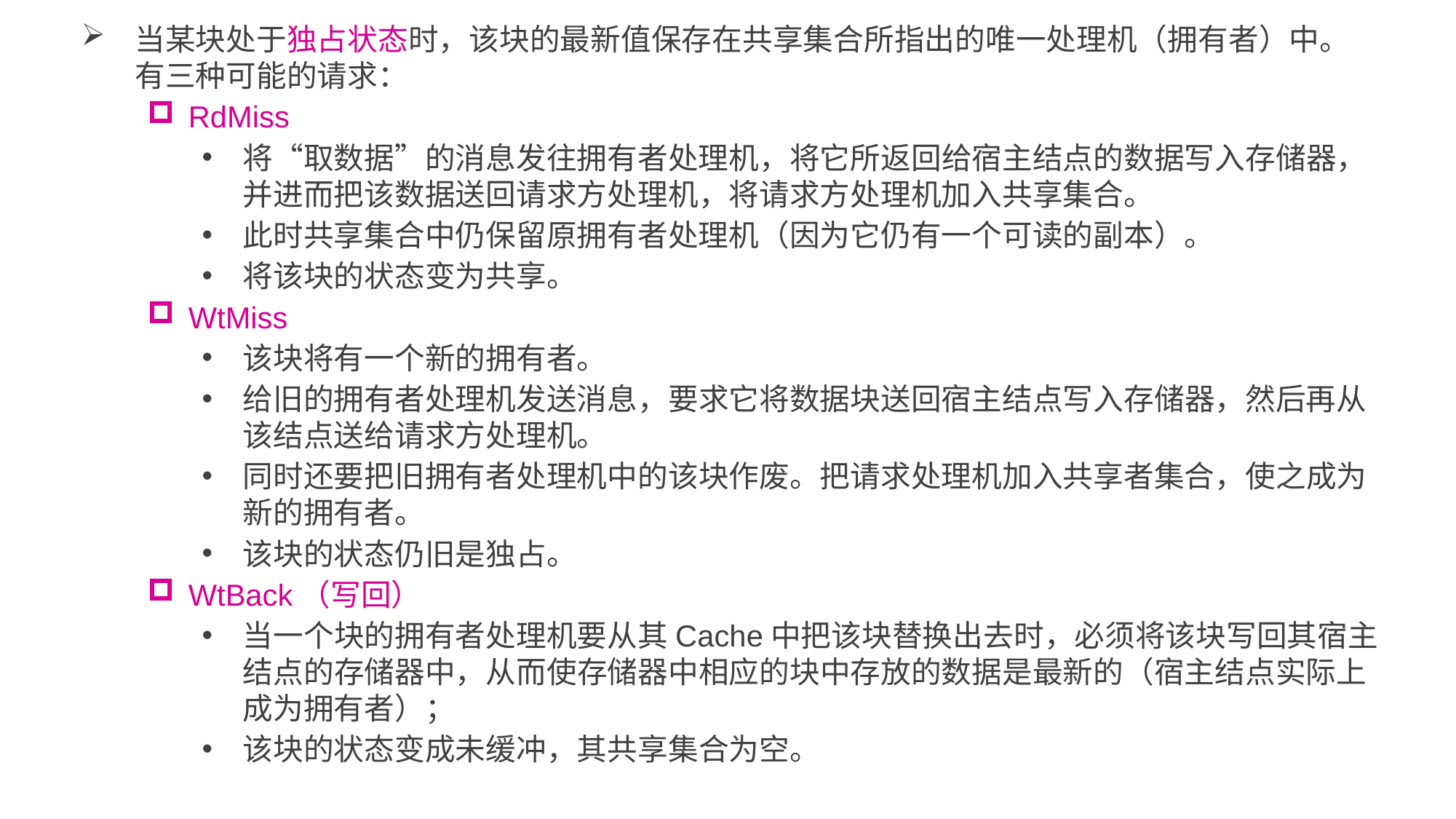

当某块处于独占状态时，该块的最新值保存在共享集合所指出的唯一处理机（拥有者）中。 有三种可能的请求：
RdMiss
将“取数据”的消息发往拥有者处理机，将它所返回给宿主结点的数据写入存储器，并进而把该数据送回请求方处理机，将请求方处理机加入共享集合。
此时共享集合中仍保留原拥有者处理机（因为它仍有一个可读的副本）。
将该块的状态变为共享。
WtMiss
该块将有一个新的拥有者。
给旧的拥有者处理机发送消息，要求它将数据块送回宿主结点写入存储器，然后再从该结点送给请求方处理机。
同时还要把旧拥有者处理机中的该块作废。把请求处理机加入共享者集合，使之成为新的拥有者。
该块的状态仍旧是独占。
WtBack（写回）
当一个块的拥有者处理机要从其Cache中把该块替换出去时，必须将该块写回其宿主结点的存储器中，从而使存储器中相应的块中存放的数据是最新的（宿主结点实际上成为拥有者）；
该块的状态变成未缓冲，其共享集合为空。